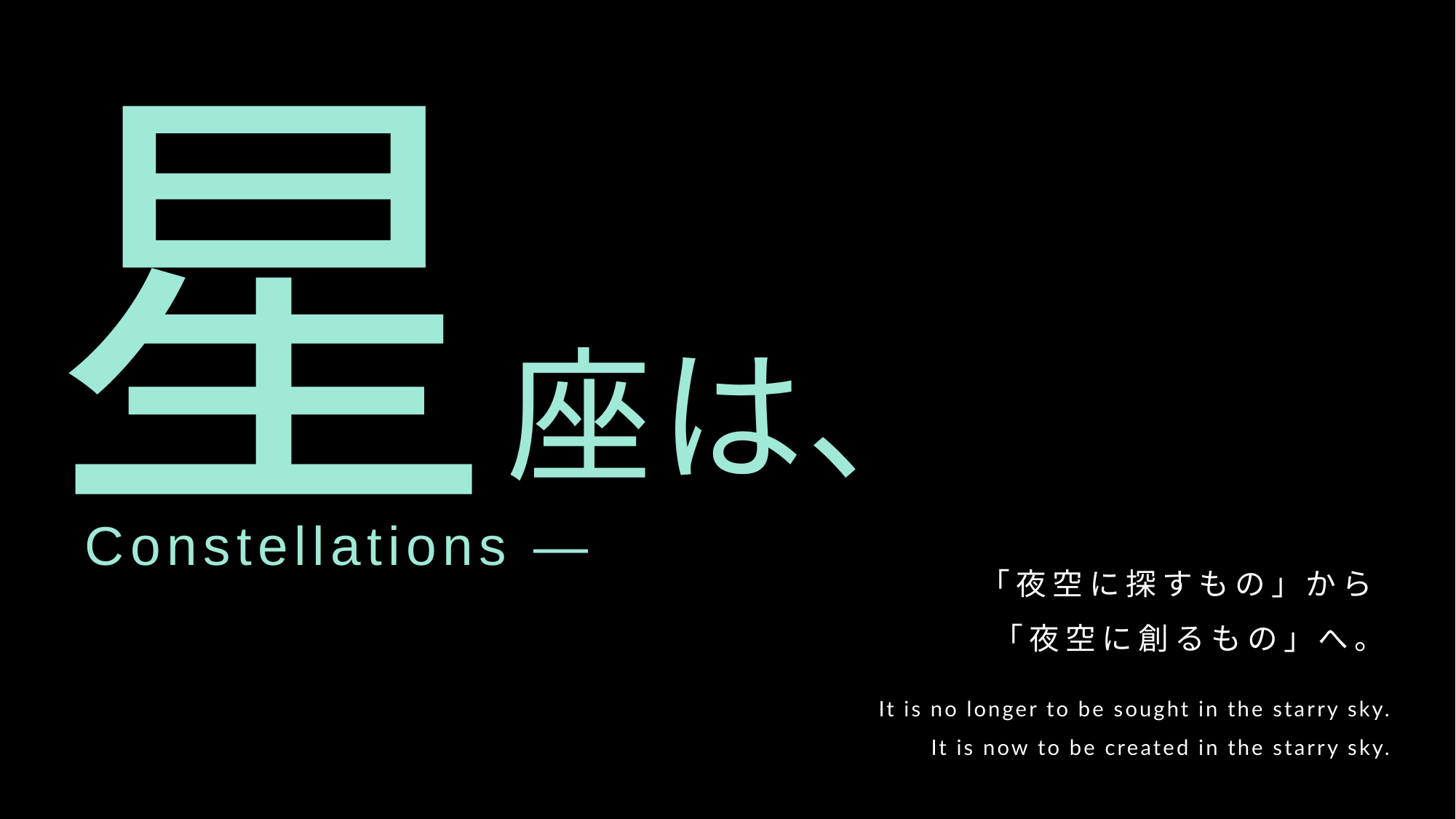

星座は､
Constellations ―
｢夜空に探すもの｣ から
｢夜空に創るもの｣ へ。
It is no longer to be sought in the starry sky.
It is now to be created in the starry sky.